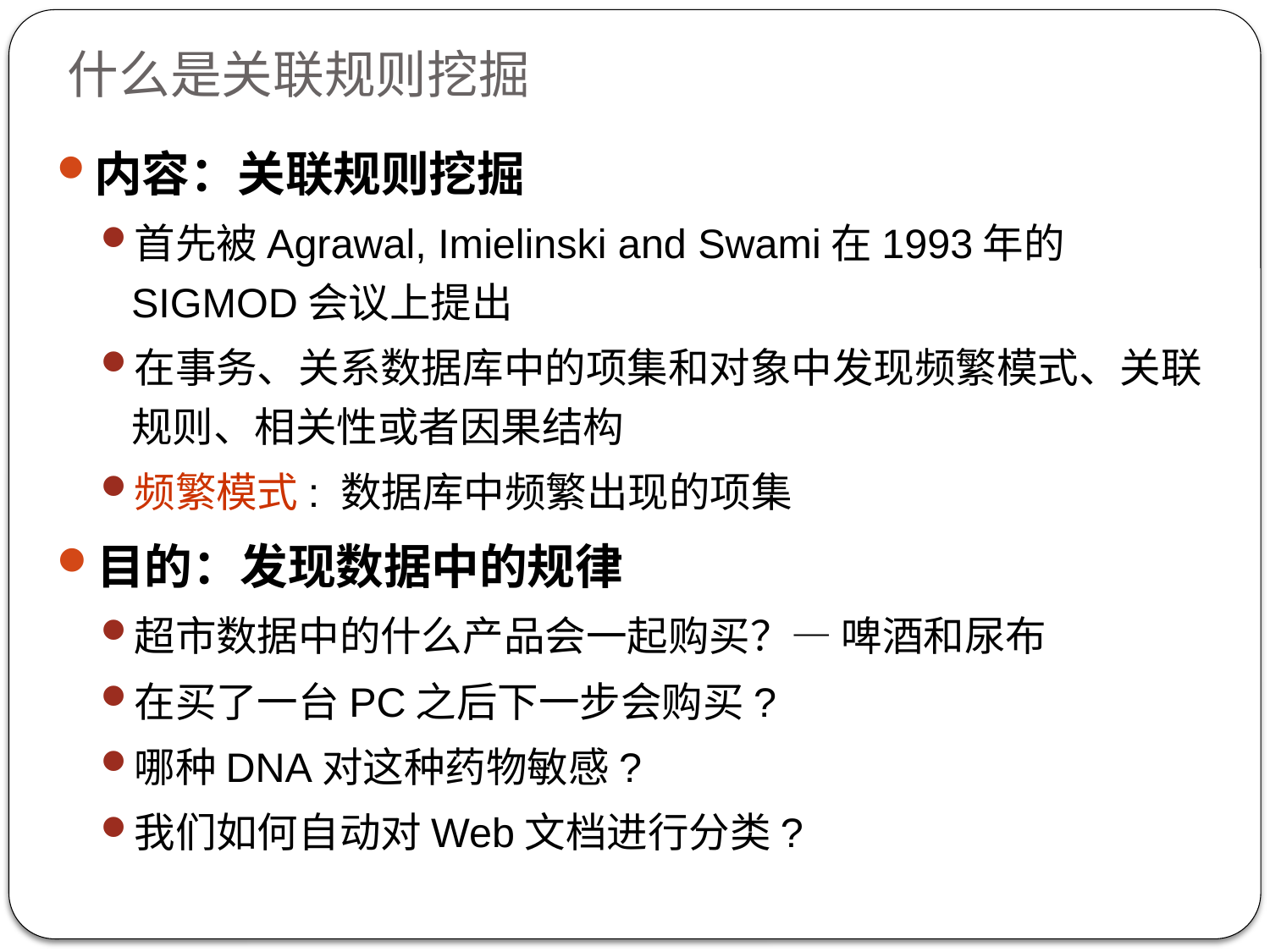

# 什么是关联规则挖掘
内容：关联规则挖掘
首先被Agrawal, Imielinski and Swami在1993年的SIGMOD会议上提出
在事务、关系数据库中的项集和对象中发现频繁模式、关联规则、相关性或者因果结构
频繁模式: 数据库中频繁出现的项集
目的：发现数据中的规律
超市数据中的什么产品会一起购买？— 啤酒和尿布
在买了一台PC之后下一步会购买?
哪种DNA对这种药物敏感?
我们如何自动对Web文档进行分类?